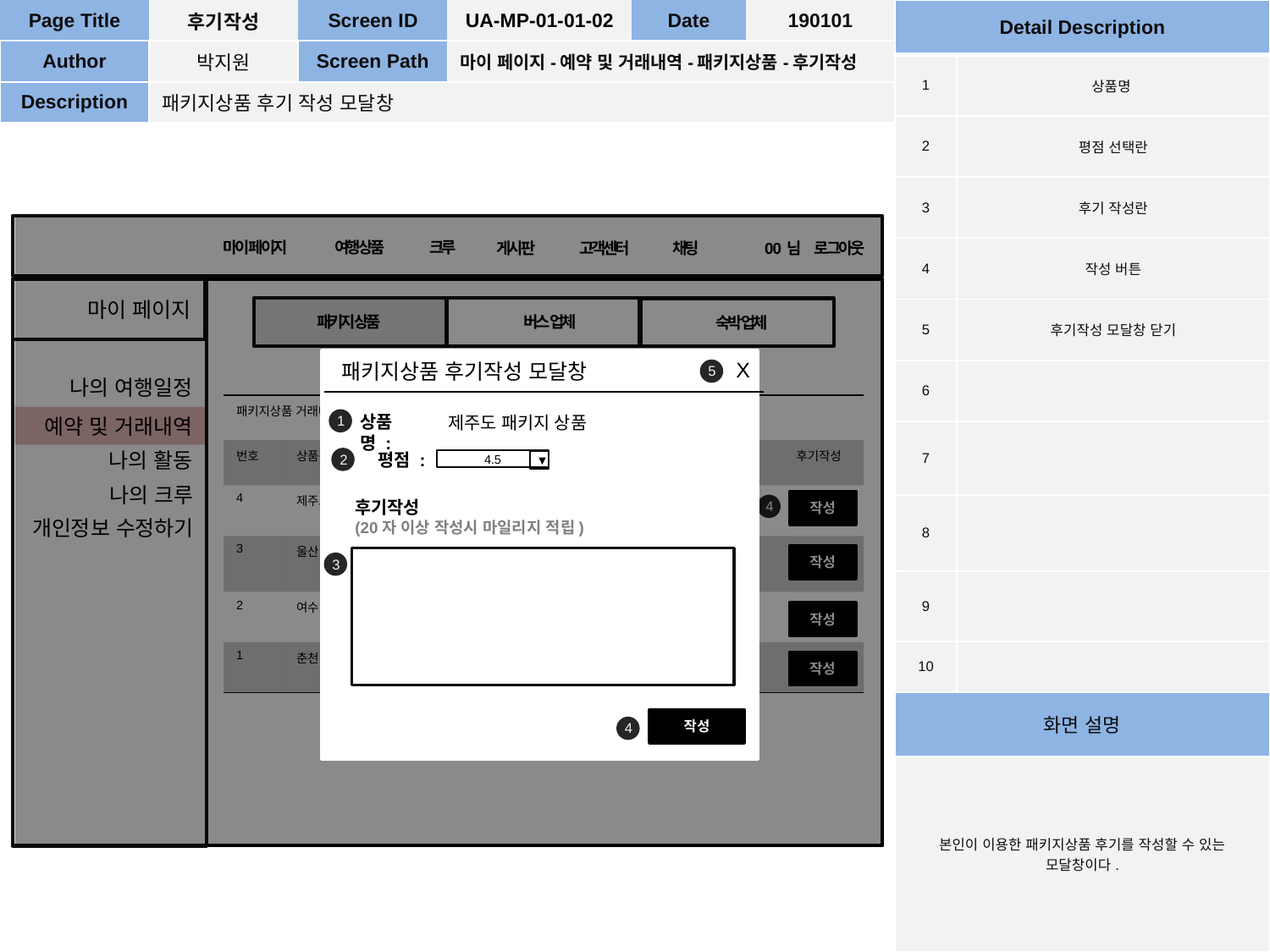

| Page Title | 후기작성 | Screen ID | UA-MP-01-01-02 | Date | 190101 |
| --- | --- | --- | --- | --- | --- |
| Author | 박지원 | Screen Path | 마이 페이지-예약 및 거래내역-패키지상품-후기작성 |  |  |
| Description | 패키지상품 후기 작성 모달창 |  |  |  |  |
| Detail Description |  |
| --- | --- |
| 1 | 상품명 |
| 2 | 평점 선택란 |
| 3 | 후기 작성란 |
| 4 | 작성 버튼 |
| 5 | 후기작성 모달창 닫기 |
| 6 |  |
| 7 |  |
| 8 |  |
| 9 |  |
| 10 |  |
| 화면 설명 |  |
| 본인이 이용한 패키지상품 후기를 작성할 수 있는 모달창이다. |  |

여행상품
크루
마이 페이지
게시판
고객센터
채팅
0 0 님
로그아웃

마이 페이지

버스 업체
패키지 상품
숙박 업체

X
패키지상품 후기작성 모달창
5

나의 여행일정
| 패키지상품 거래내역 |  |  |  |  |  |
| --- | --- | --- | --- | --- | --- |
| 번호 | 상품정보 | 구매 날짜 | 결제금액 | 적립금 | 후기작성 |
| 4 | 제주도 패키지 여행(2박 3일) | 2017.12.12 | 220,000 | 2,200 |  |
| 3 | 울산 패키지 여행(1박 2일) | 2017.11.11 | 120,000 | 1,700 |  |
| 2 | 여수 패키지 여행(3박 4일) | 2017.10.24 | 180,000 | 1,800 |  |
| 1 | 춘천 패키지 여행(2박 3일) | 2017.12.12 | 80,000 | 800 |  |
상품명 :
제주도 패키지 상품
1

예약 및 거래내역
나의 활동
평점 :
2

4.5
▼
나의 크루
후기작성
(20자 이상 작성시 마일리지 적립)
4

작성
개인정보 수정하기
작성

3

작성
작성
◀
1
5
2
▶
…
작성
4